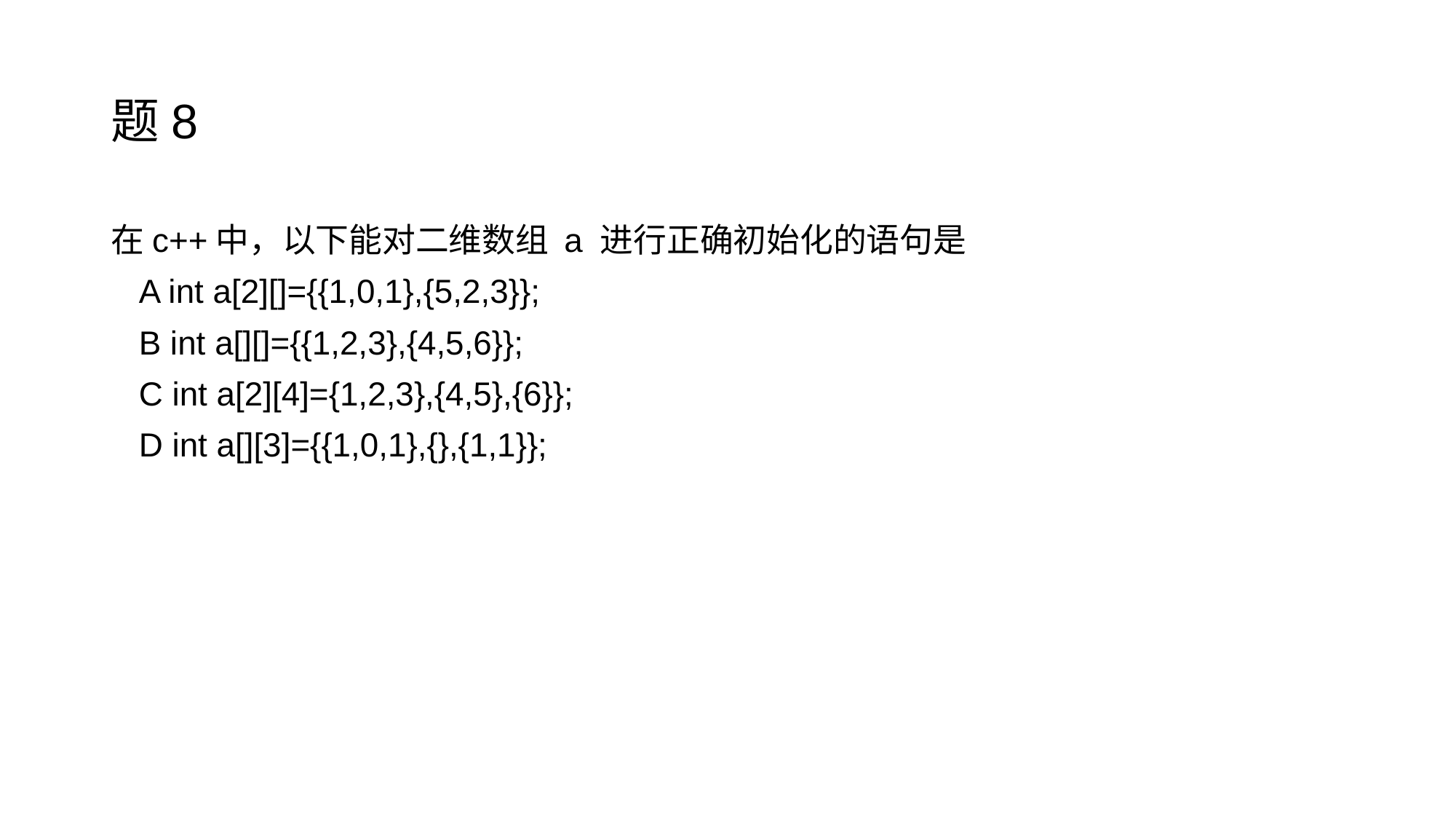

# 题8
在c++中，以下能对二维数组 a 进行正确初始化的语句是
   A int a[2][]={{1,0,1},{5,2,3}};
   B int a[][]={{1,2,3},{4,5,6}};
   C int a[2][4]={1,2,3},{4,5},{6}};
   D int a[][3]={{1,0,1},{},{1,1}};